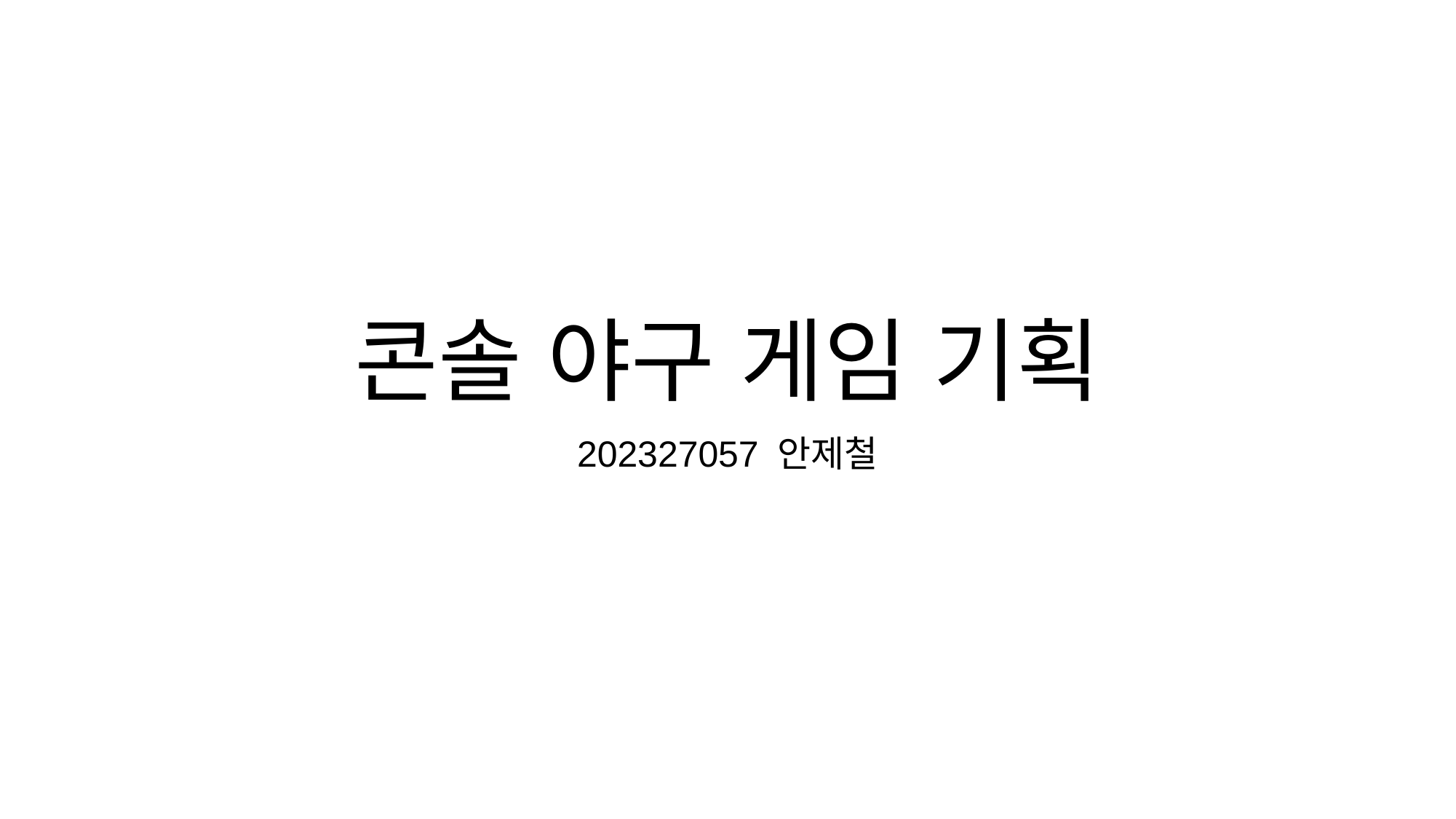

# 콘솔 야구 게임 기획
202327057 안제철